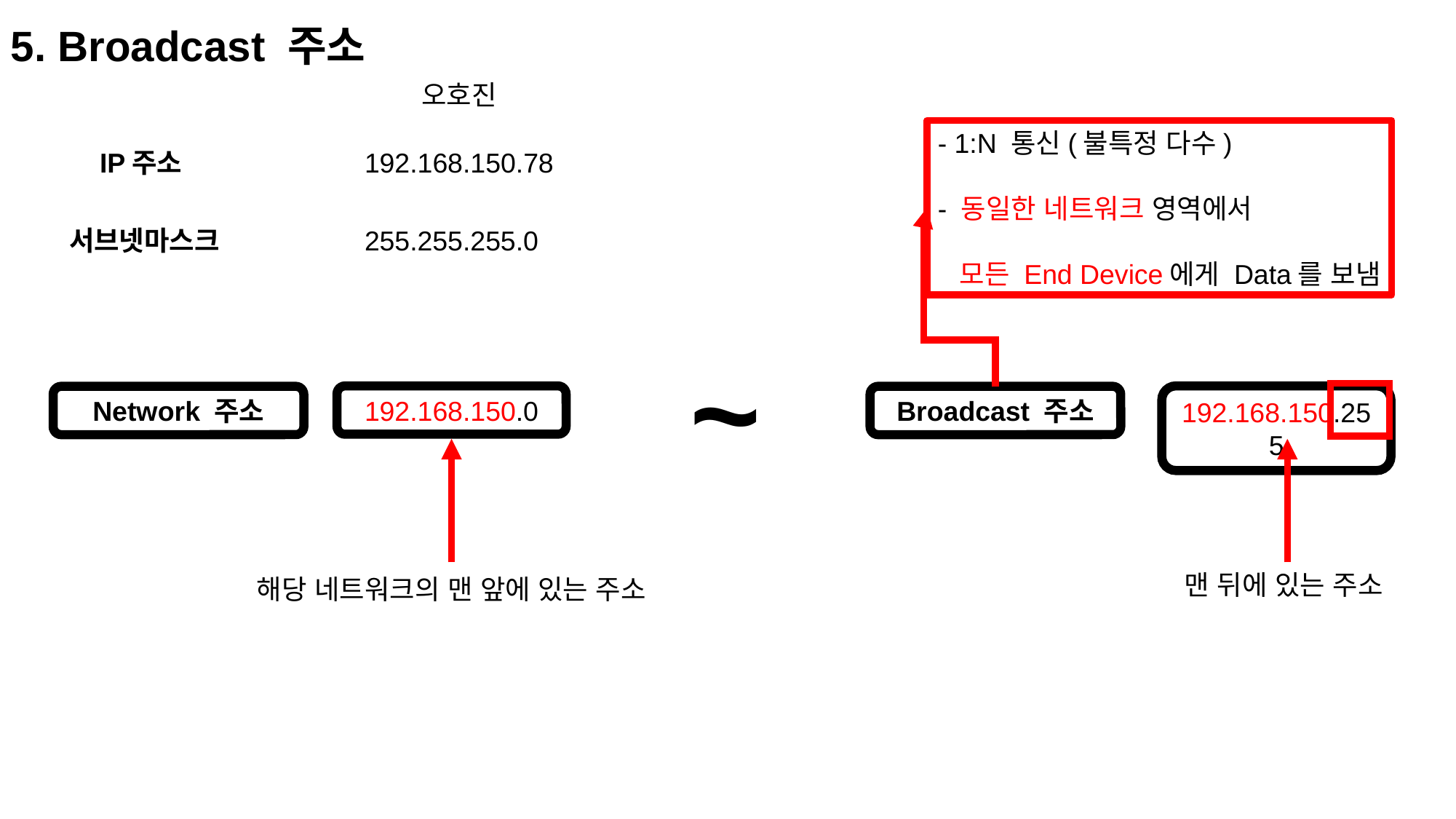

5. Broadcast 주소
오호진
- 1:N 통신(불특정 다수)

- 동일한 네트워크 영역에서

  모든 End Device에게 Data를 보냄
IP주소
192.168.150.78
서브넷마스크
255.255.255.0
~

192.168.150.255
192.168.150.0
Network 주소
Broadcast 주소
맨 뒤에 있는 주소
해당 네트워크의 맨 앞에 있는 주소